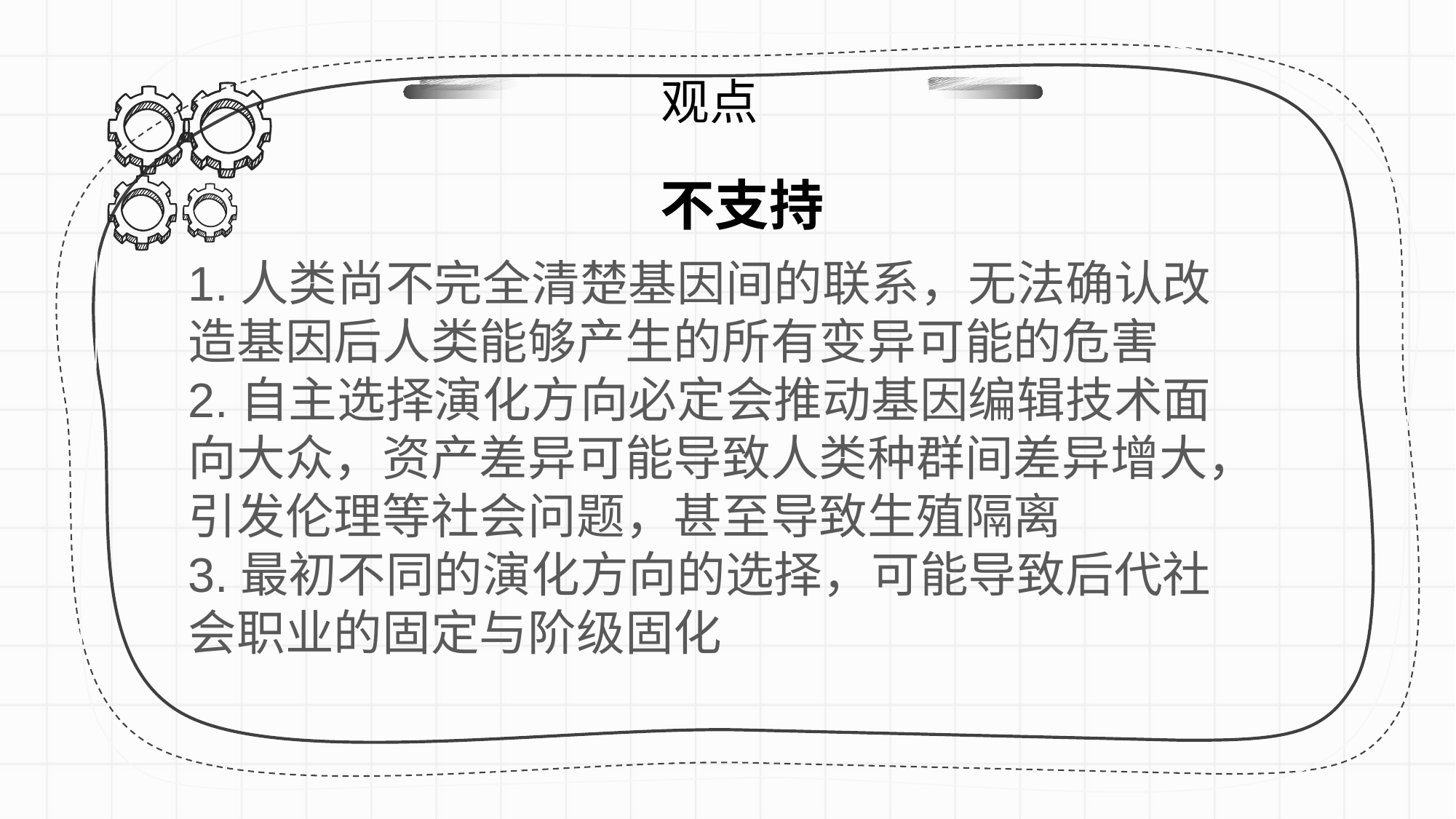

观点

不支持

1.人类尚不完全清楚基因间的联系，无法确认改造基因后人类能够产生的所有变异可能的危害
2.自主选择演化方向必定会推动基因编辑技术面向大众，资产差异可能导致人类种群间差异增大，引发伦理等社会问题，甚至导致生殖隔离
3.最初不同的演化方向的选择，可能导致后代社会职业的固定与阶级固化